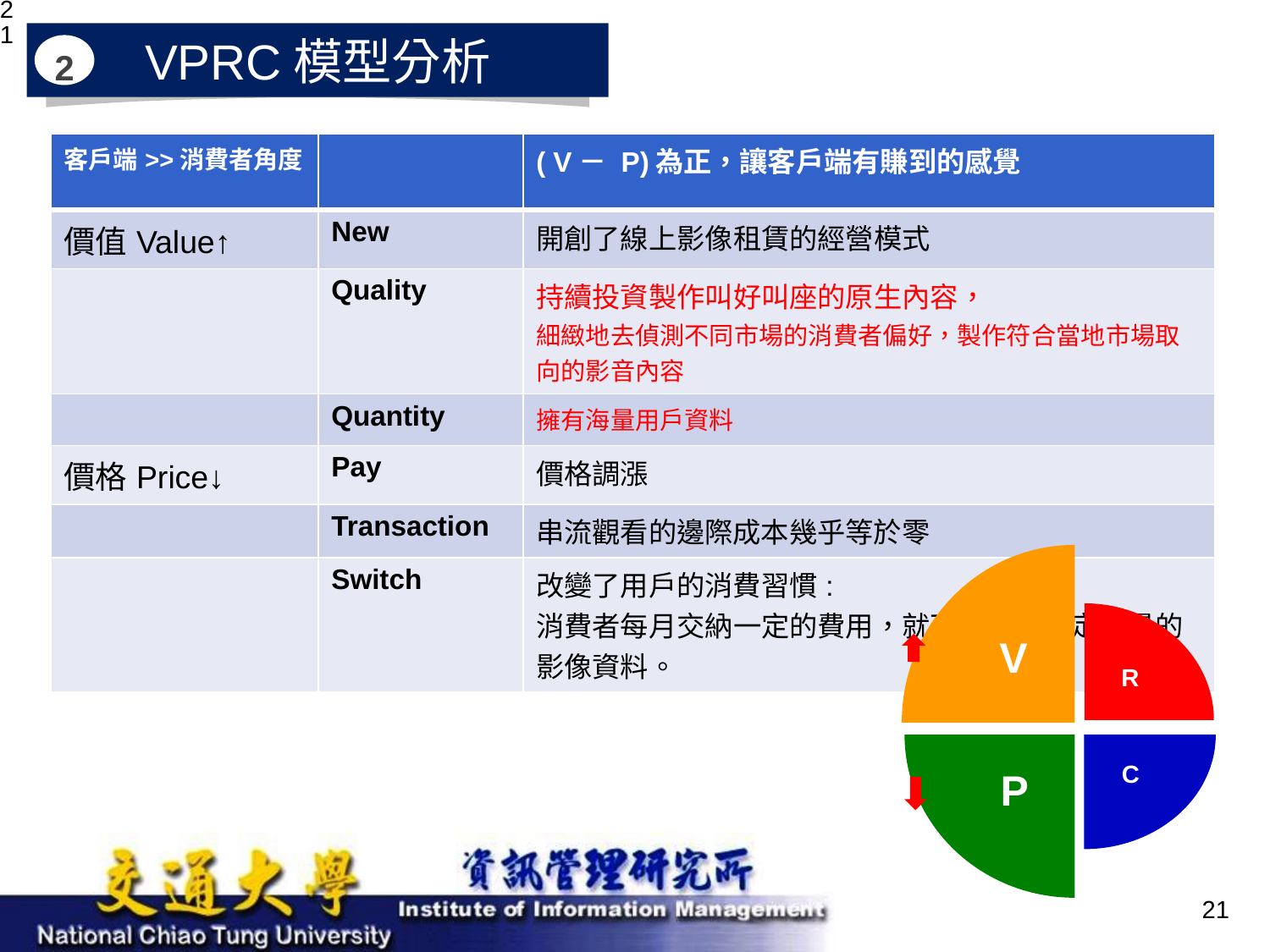

21
VPRC模型分析
2

| 客戶端>>消費者角度 |  | ( V－ P)為正，讓客戶端有賺到的感覺 |
| --- | --- | --- |
| 價值Value↑ | New | 開創了線上影像租賃的經營模式 |
|  | Quality | 持續投資製作叫好叫座的原生內容， 細緻地去偵測不同市場的消費者偏好，製作符合當地市場取向的影音內容 |
|  | Quantity | 擁有海量用戶資料 |
| 價格Price↓ | Pay | 價格調漲 |
|  | Transaction | 串流觀看的邊際成本幾乎等於零 |
|  | Switch | 改變了用戶的消費習慣: 消費者每月交納一定的費用，就可以租賃一定數量的影像資料。 |
V
R

P
C

21